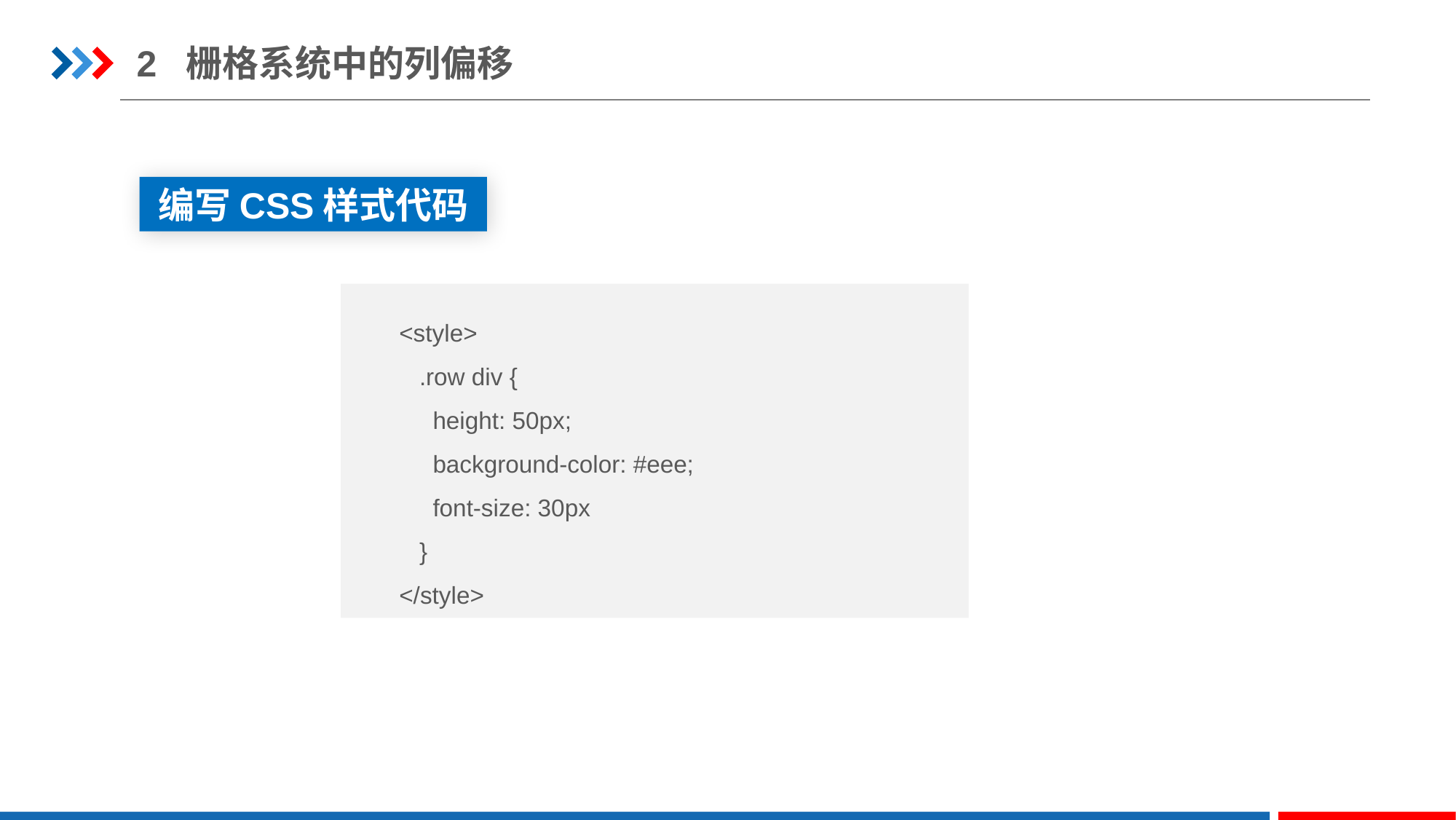

2  栅格系统中的列偏移
编写CSS样式代码

<style>
   .row div {
     height: 50px;
     background-color: #eee;
     font-size: 30px
   }
</style>